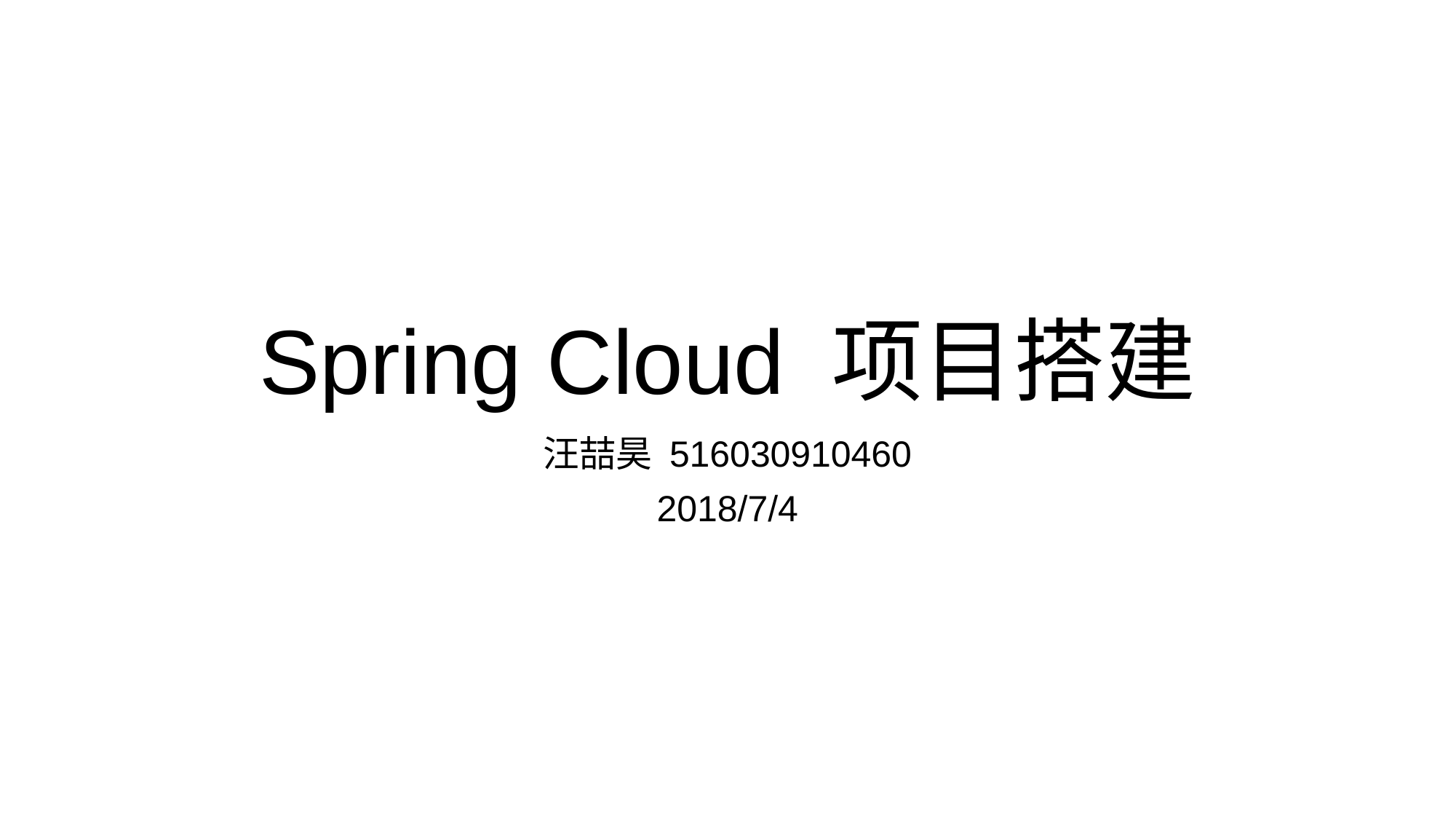

# Spring Cloud 项目搭建
汪喆昊 516030910460
2018/7/4